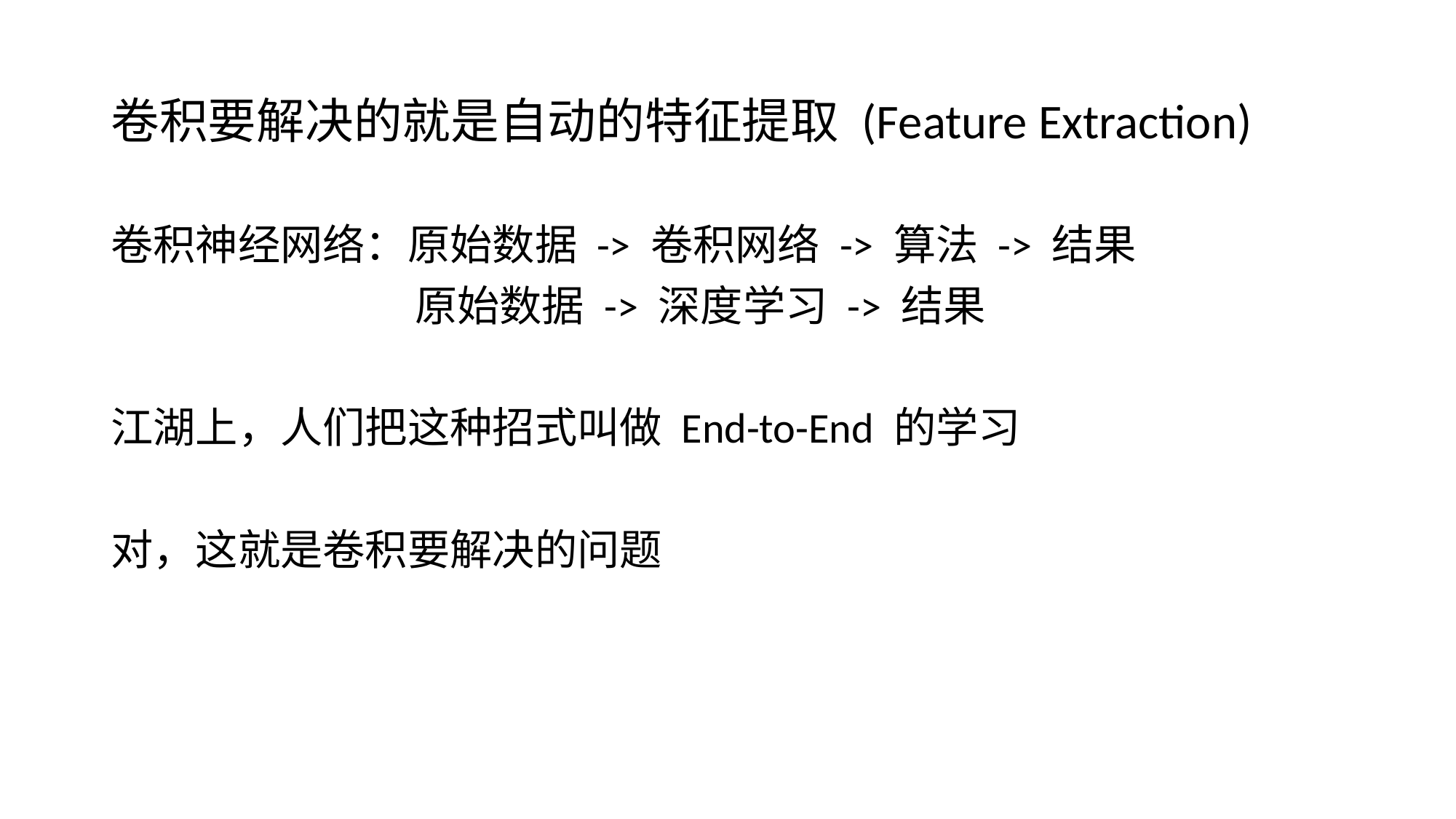

# 卷积要解决的就是自动的特征提取 (Feature Extraction)
卷积神经网络：原始数据 -> 卷积网络 -> 算法 -> 结果
		        原始数据 -> 深度学习 -> 结果

江湖上，人们把这种招式叫做 End-to-End 的学习

对，这就是卷积要解决的问题